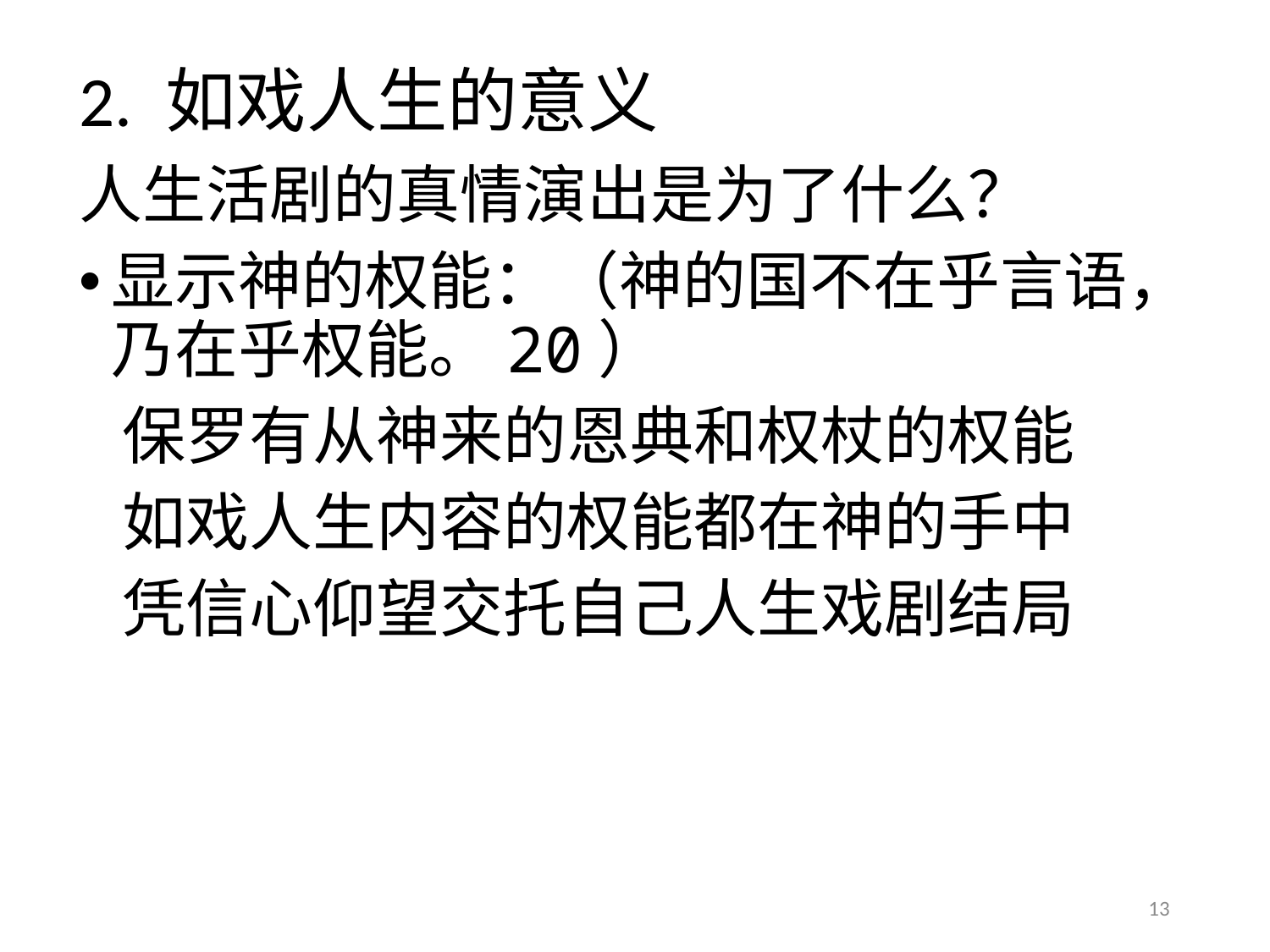

# 2. 如戏人生的意义
人生活剧的真情演出是为了什么？
显示神的权能：（神的国不在乎言语，乃在乎权能。20）
  保罗有从神来的恩典和权杖的权能
  如戏人生内容的权能都在神的手中
  凭信心仰望交托自己人生戏剧结局
13